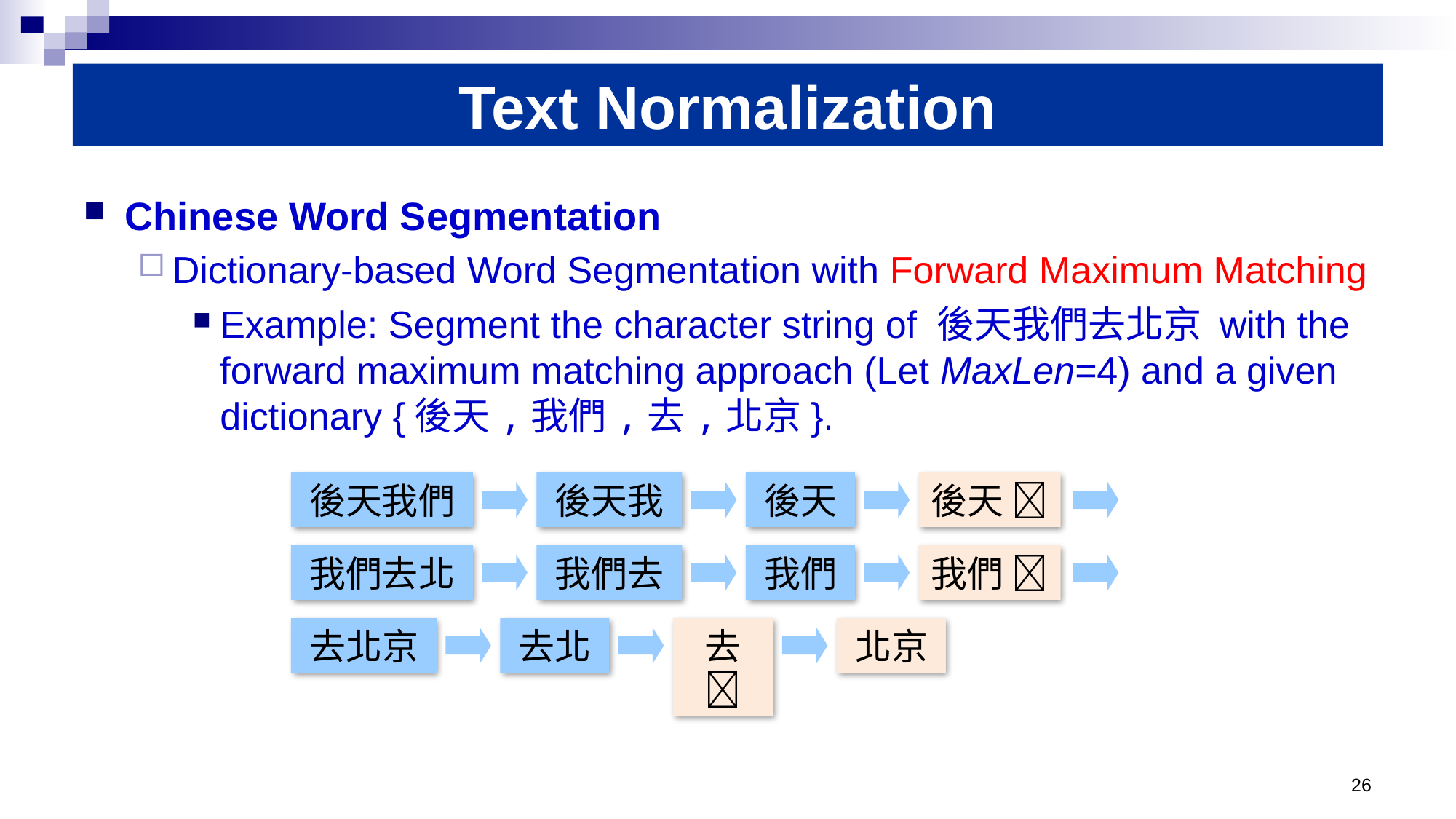

# Text Normalization
Chinese Word Segmentation
Dictionary-based Word Segmentation with Forward Maximum Matching
Example: Segment the character string of 後天我們去北京 with the forward maximum matching approach (Let MaxLen=4) and a given dictionary {後天,我們,去,北京}.
後天我們
後天我

後天

後天 ∧

我們去北
我們去

我們

我們 ∧

去北京
去北

北京
去 ∧

26